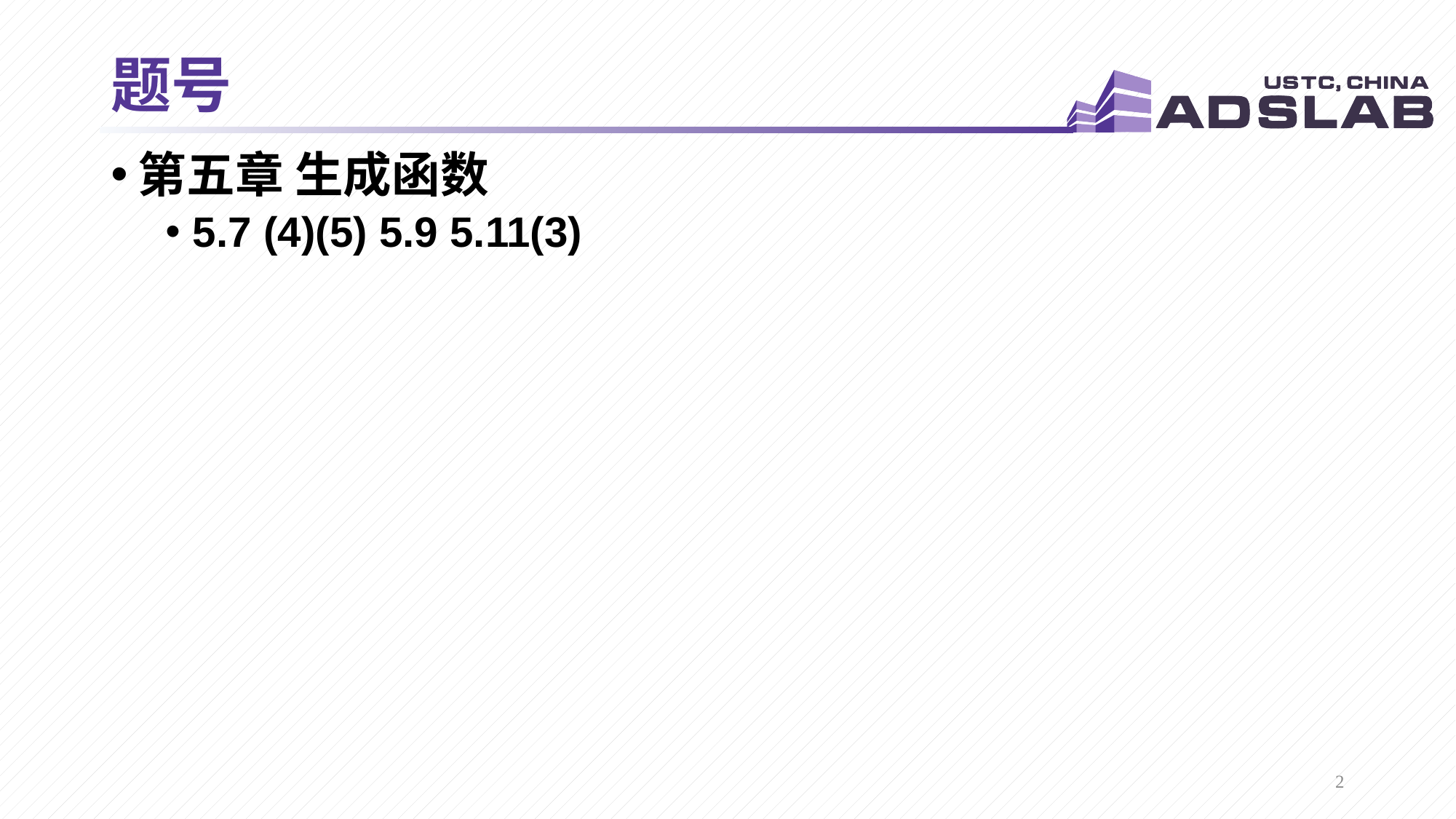

# 题号
第五章 生成函数
5.7 (4)(5) 5.9 5.11(3)